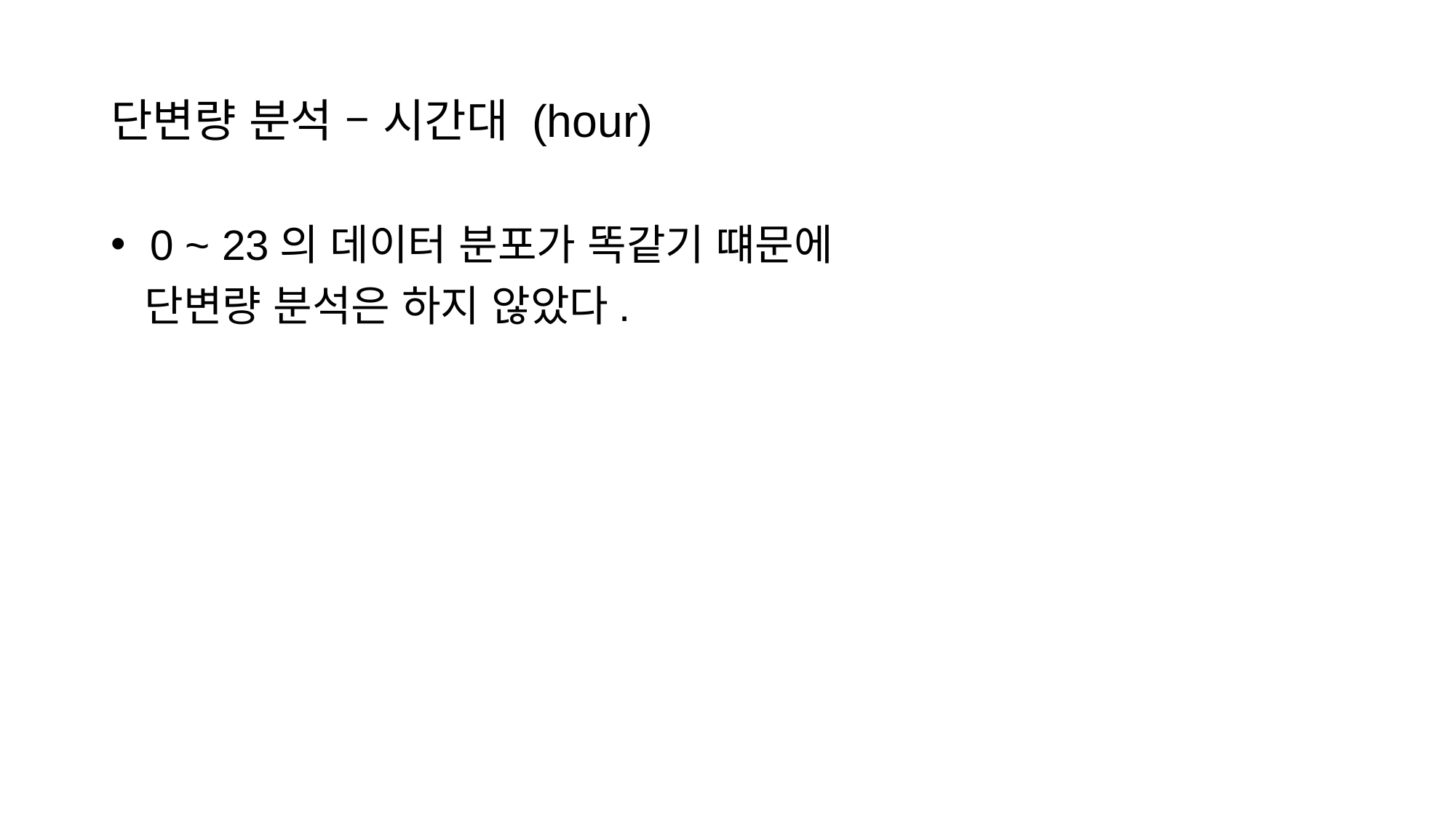

# 단변량 분석 – 시간대 (hour)
 0 ~ 23의 데이터 분포가 똑같기 떄문에
  단변량 분석은 하지 않았다.